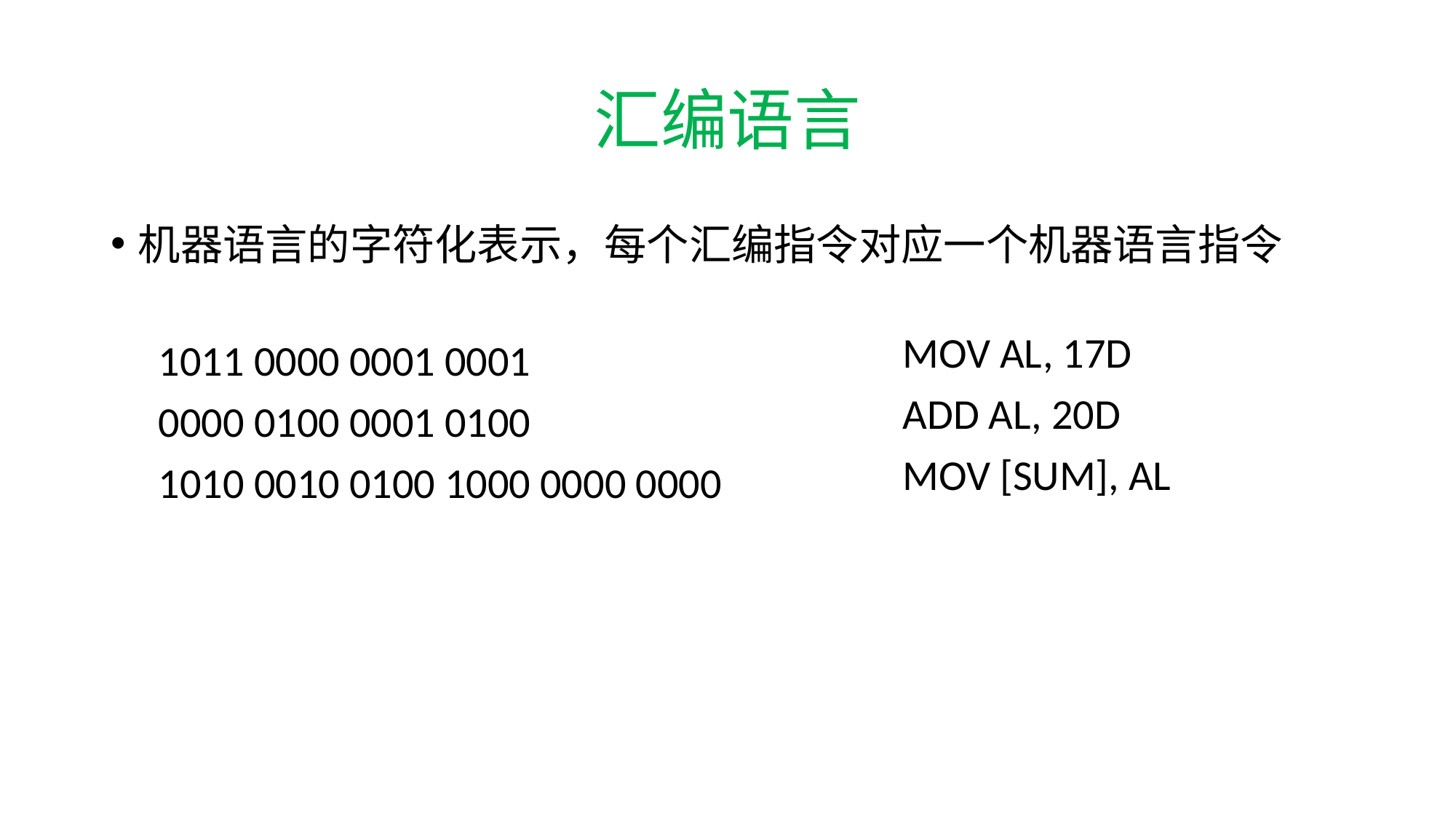

# 汇编语言
机器语言的字符化表示，每个汇编指令对应一个机器语言指令
MOV AL, 17D
ADD AL, 20D
MOV [SUM], AL
1011 0000 0001 0001
0000 0100 0001 0100
1010 0010 0100 1000 0000 0000